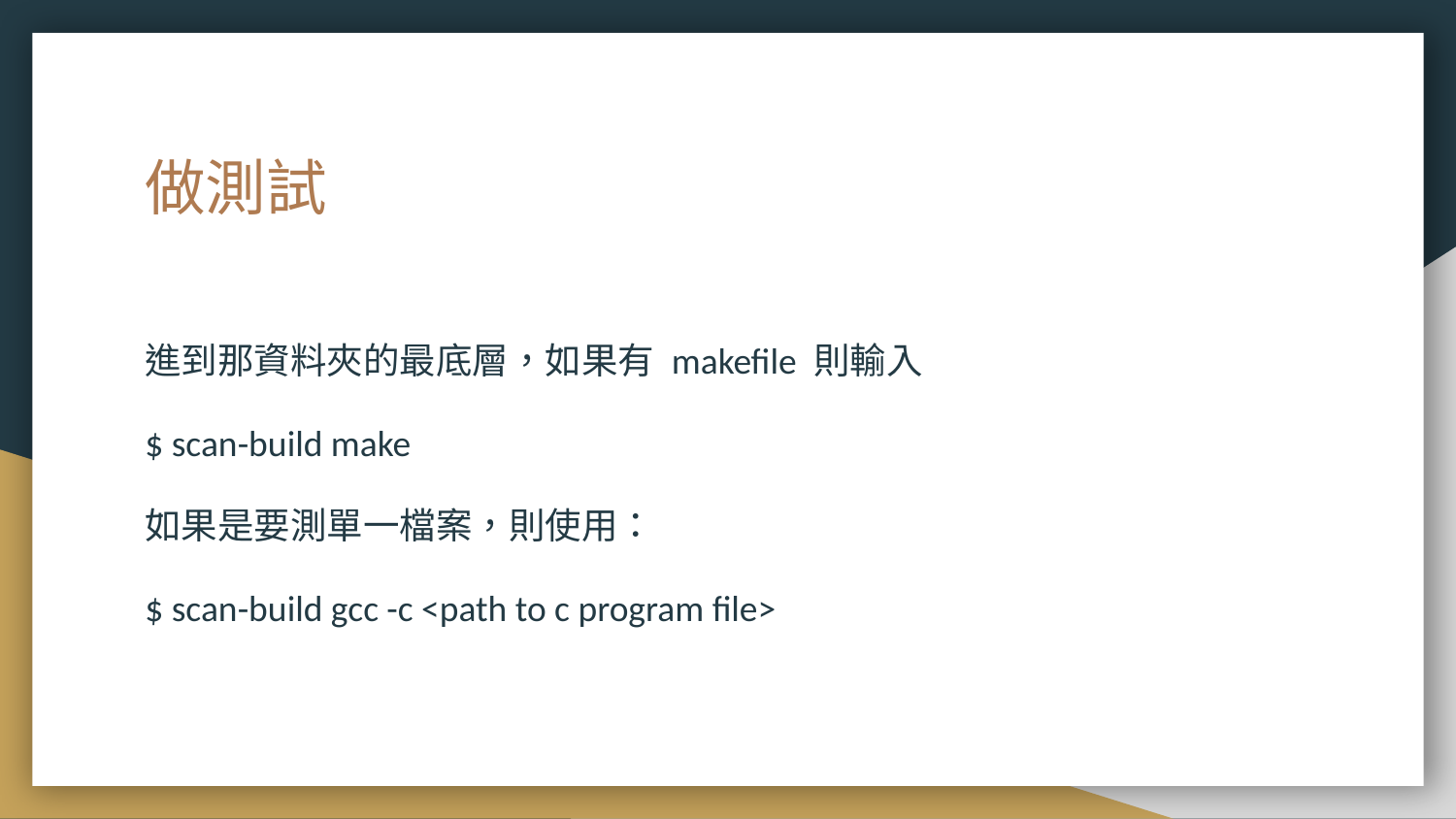

# 做測試
進到那資料夾的最底層，如果有 makefile 則輸入
$ scan-build make
如果是要測單一檔案，則使用：
$ scan-build gcc -c <path to c program file>